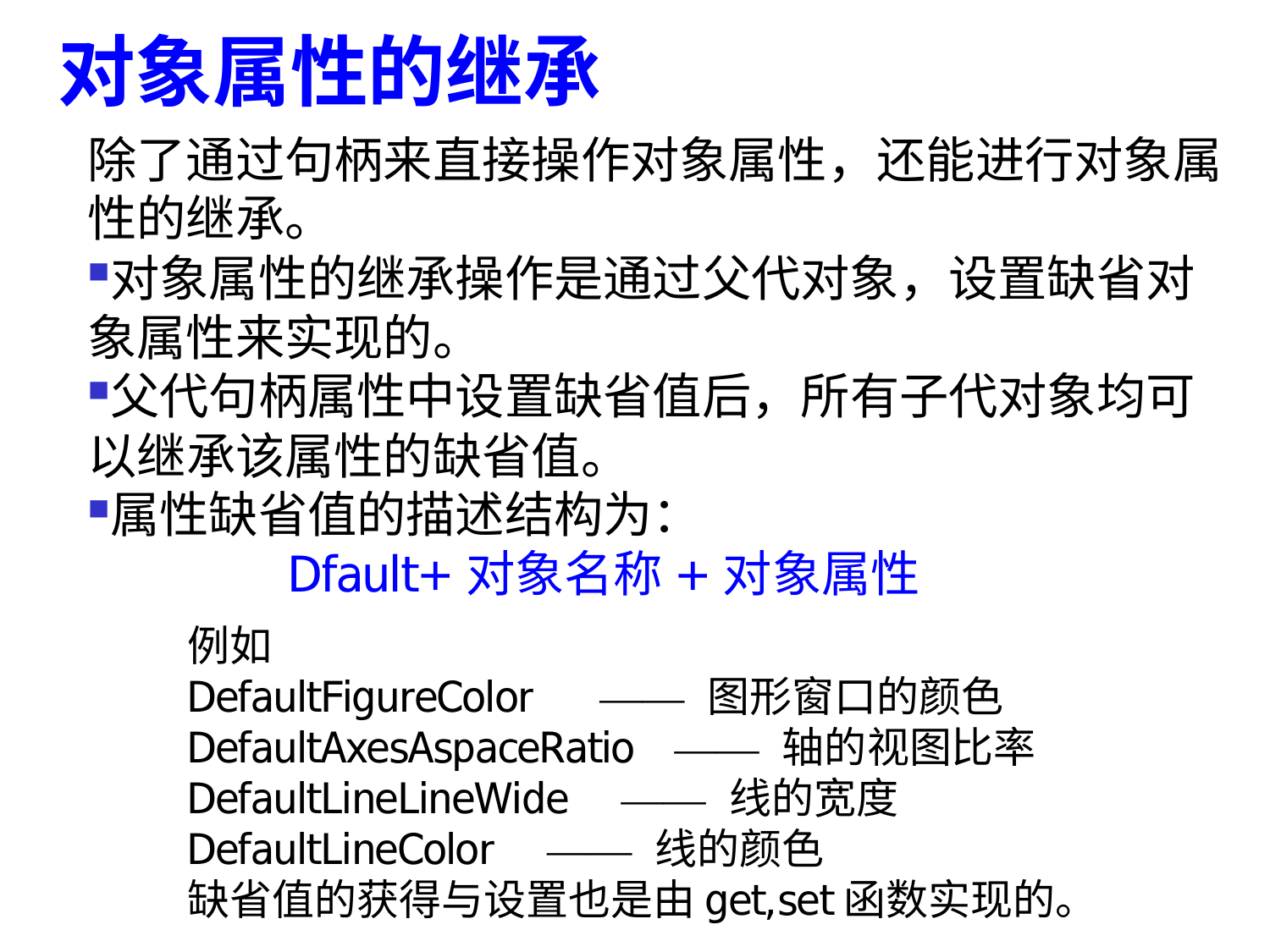

对象属性的继承
除了通过句柄来直接操作对象属性，还能进行对象属性的继承。
对象属性的继承操作是通过父代对象，设置缺省对象属性来实现的。
父代句柄属性中设置缺省值后，所有子代对象均可以继承该属性的缺省值。
属性缺省值的描述结构为：
             Dfault+对象名称+对象属性
例如
DefaultFigureColor     —— 图形窗口的颜色
DefaultAxesAspaceRatio   —— 轴的视图比率
DefaultLineLineWide    —— 线的宽度
DefaultLineColor    —— 线的颜色
缺省值的获得与设置也是由get,set函数实现的。